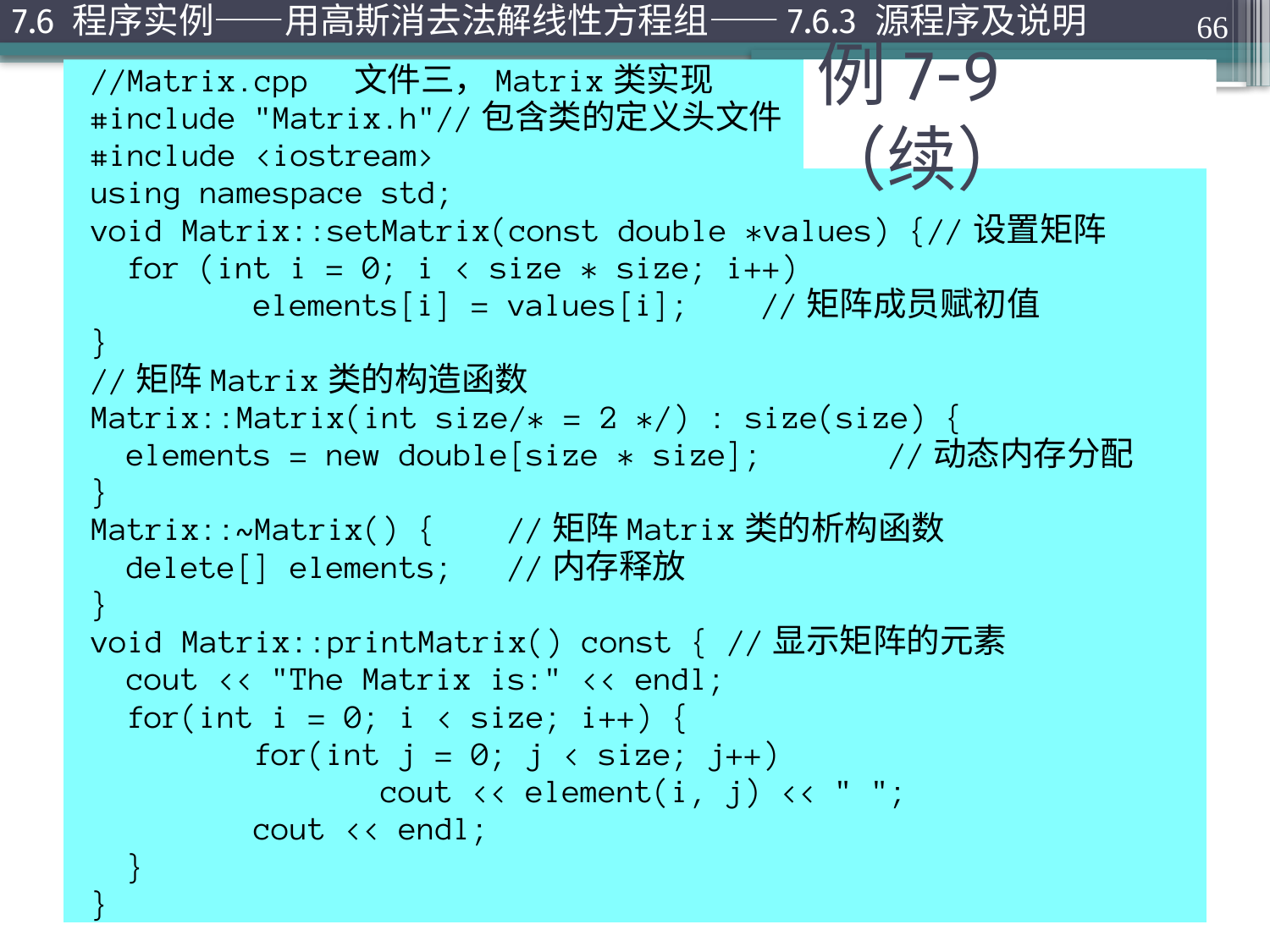

7.6 程序实例——用高斯消去法解线性方程组——7.6.3 源程序及说明
66
//Matrix.cpp  文件三，Matrix类实现
#include "Matrix.h"//包含类的定义头文件
#include <iostream>
using namespace std;
void Matrix::setMatrix(const double *values) {//设置矩阵
	for (int i = 0; i < size * size; i++)
		elements[i] = values[i];	//矩阵成员赋初值
}
//矩阵Matrix类的构造函数
Matrix::Matrix(int size/* = 2 */) : size(size) {
	elements = new double[size * size];	//动态内存分配
}
Matrix::~Matrix() {	//矩阵Matrix类的析构函数
	delete[] elements;	//内存释放
}
void Matrix::printMatrix() const { //显示矩阵的元素
	cout << "The Matrix is:" << endl;
	for(int i = 0; i < size; i++) {
		for(int j = 0; j < size; j++)
			cout << element(i, j) << " ";
		cout << endl;
	}
}
# 例7-9（续）